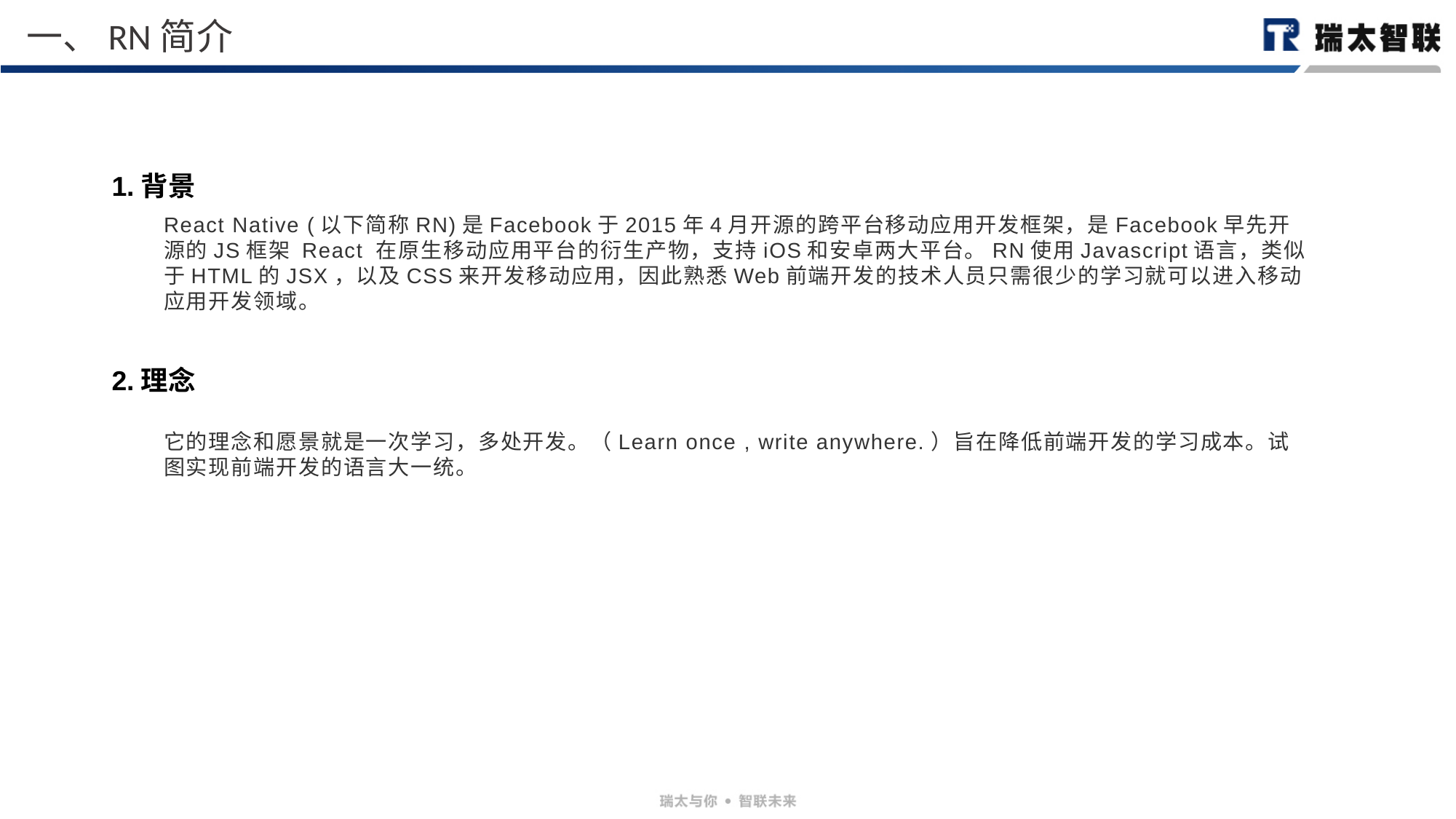

一、RN简介
1.背景
React Native (以下简称RN)是Facebook于2015年4月开源的跨平台移动应用开发框架，是Facebook早先开源的JS框架 React 在原生移动应用平台的衍生产物，支持iOS和安卓两大平台。RN使用Javascript语言，类似于HTML的JSX，以及CSS来开发移动应用，因此熟悉Web前端开发的技术人员只需很少的学习就可以进入移动应用开发领域。
2.理念
它的理念和愿景就是一次学习，多处开发。（Learn once , write anywhere.）旨在降低前端开发的学习成本。试图实现前端开发的语言大一统。